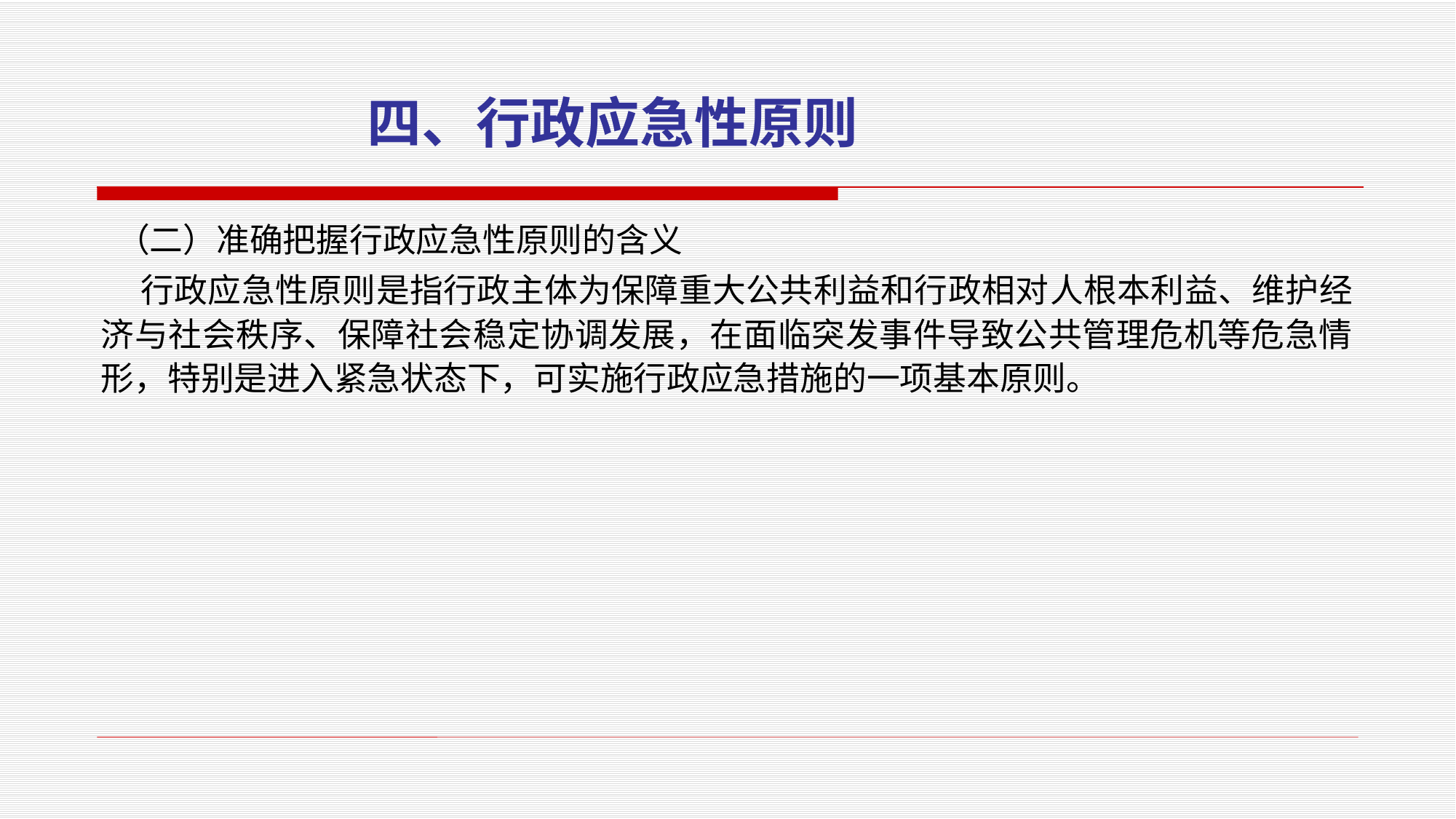

#
四、行政应急性原则
 （二）准确把握行政应急性原则的含义
    行政应急性原则是指行政主体为保障重大公共利益和行政相对人根本利益、维护经济与社会秩序、保障社会稳定协调发展，在面临突发事件导致公共管理危机等危急情形，特别是进入紧急状态下，可实施行政应急措施的一项基本原则。